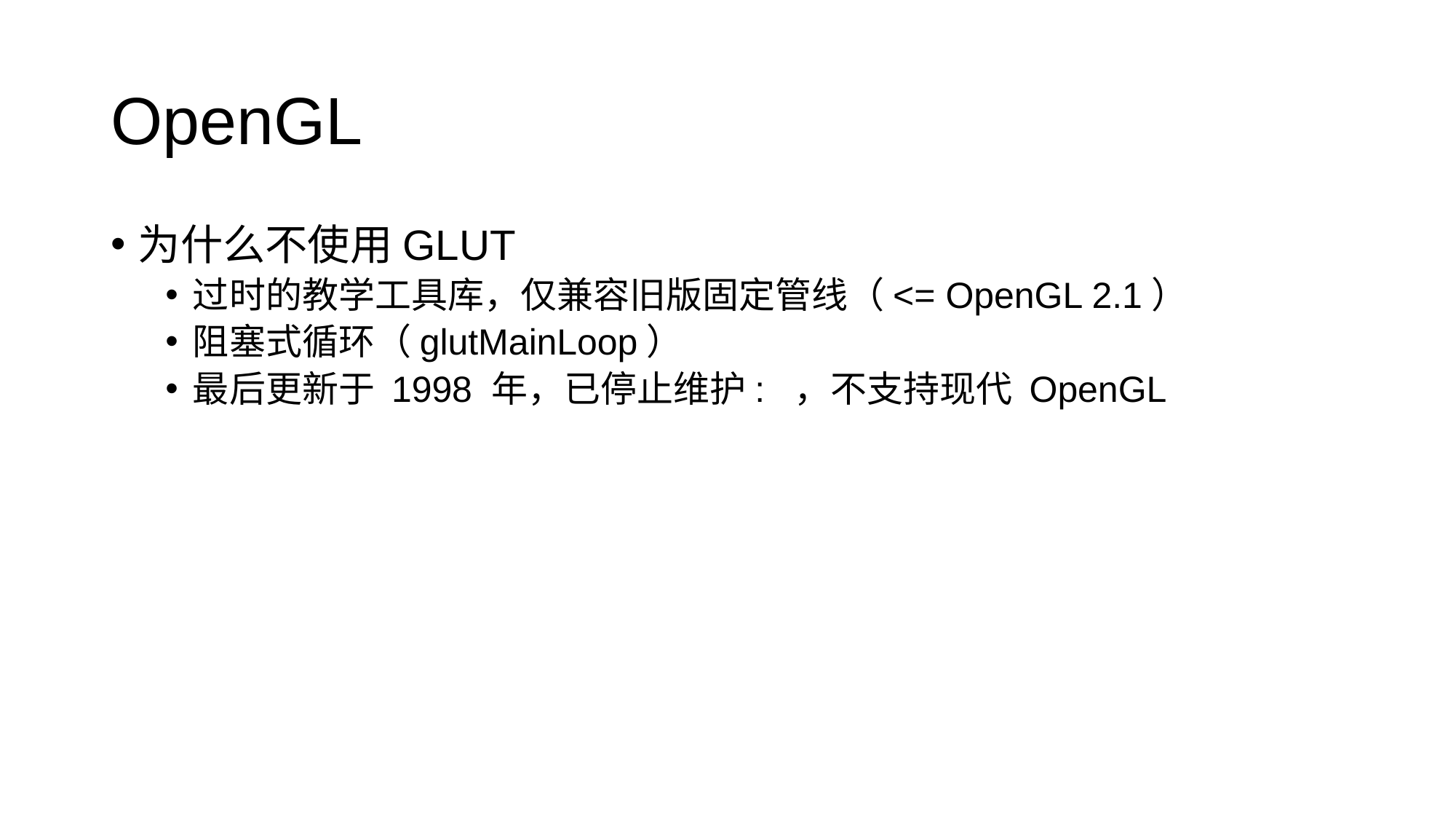

# OpenGL
为什么不使用GLUT
过时的教学工具库，仅兼容旧版固定管线（<= OpenGL 2.1）
阻塞式循环（glutMainLoop）
最后更新于 1998 年，已停止维护​​: ​ ，不支持现代 OpenGL